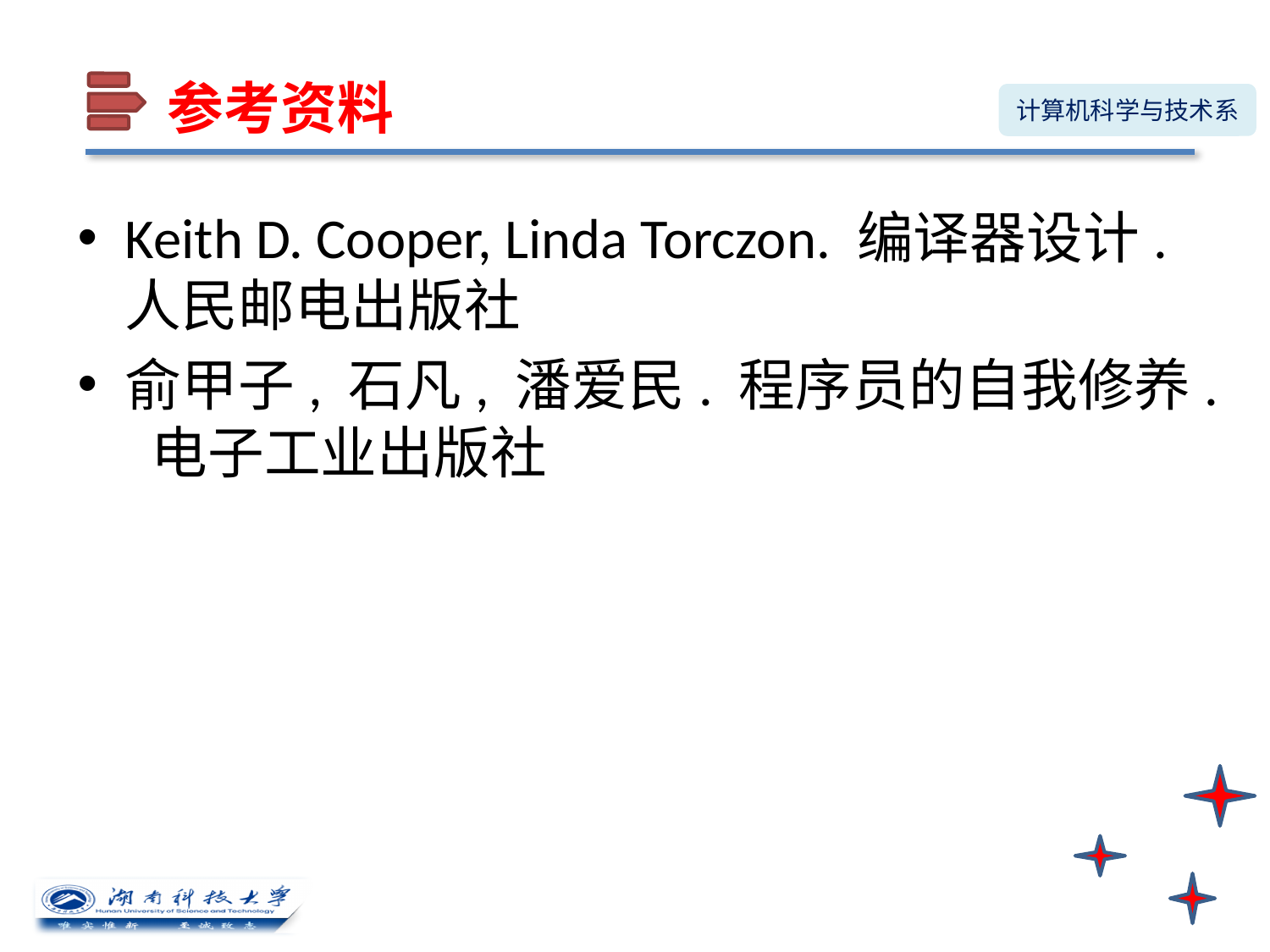

# 参考资料
Keith D. Cooper, Linda Torczon. 编译器设计. 人民邮电出版社
俞甲子, 石凡, 潘爱民. 程序员的自我修养. 电子工业出版社
6